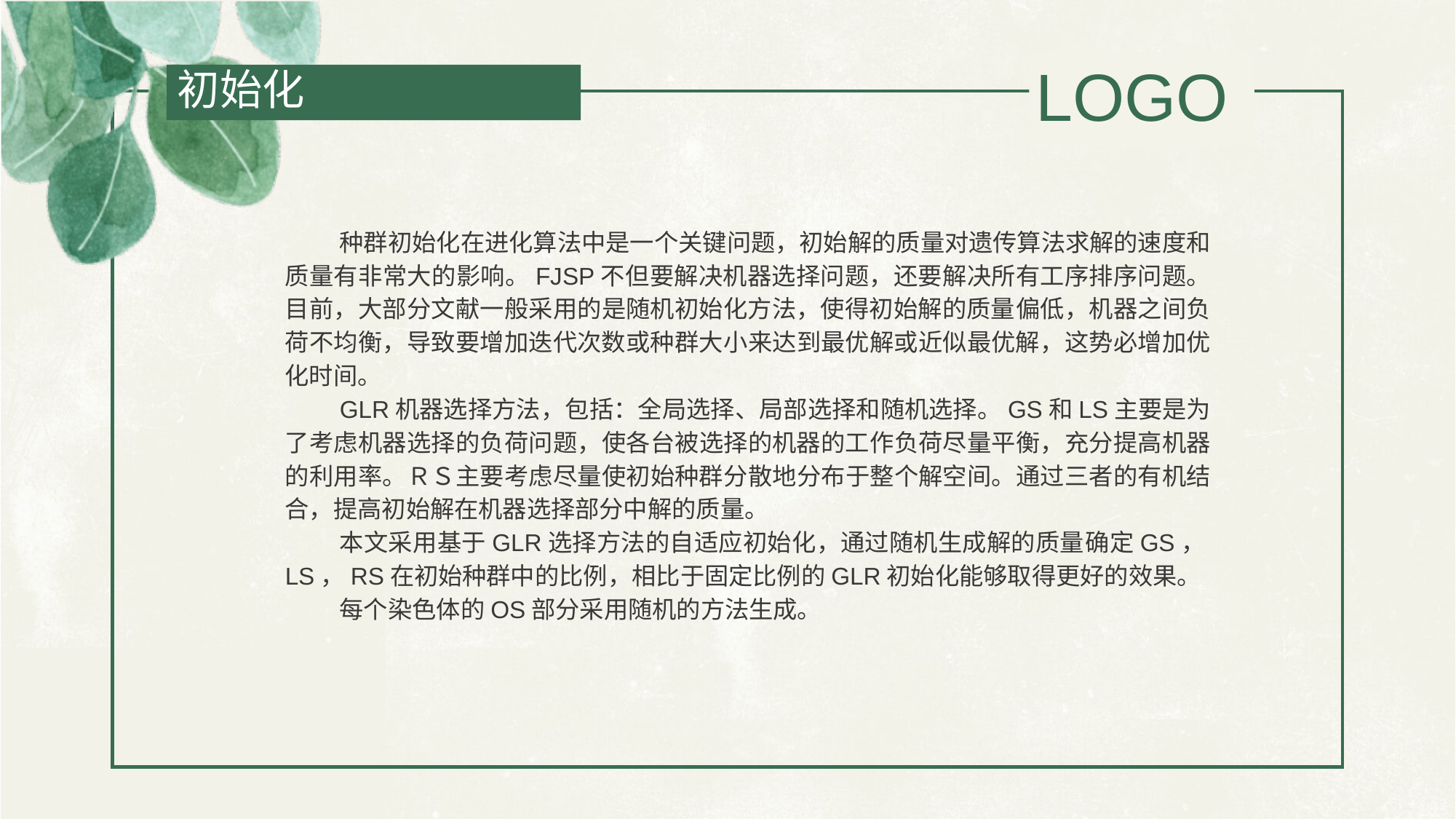

初始化
种群初始化在进化算法中是一个关键问题，初始解的质量对遗传算法求解的速度和质量有非常大的影响。FJSP不但要解决机器选择问题，还要解决所有工序排序问题。目前，大部分文献一般采用的是随机初始化方法，使得初始解的质量偏低，机器之间负荷不均衡，导致要增加迭代次数或种群大小来达到最优解或近似最优解，这势必增加优化时间。
GLR机器选择方法，包括：全局选择、局部选择和随机选择。GS和LS主要是为了考虑机器选择的负荷问题，使各台被选择的机器的工作负荷尽量平衡，充分提高机器的利用率。ＲＳ主要考虑尽量使初始种群分散地分布于整个解空间。通过三者的有机结合，提高初始解在机器选择部分中解的质量。
本文采用基于GLR选择方法的自适应初始化，通过随机生成解的质量确定GS，LS，RS在初始种群中的比例，相比于固定比例的GLR初始化能够取得更好的效果。
每个染色体的OS部分采用随机的方法生成。